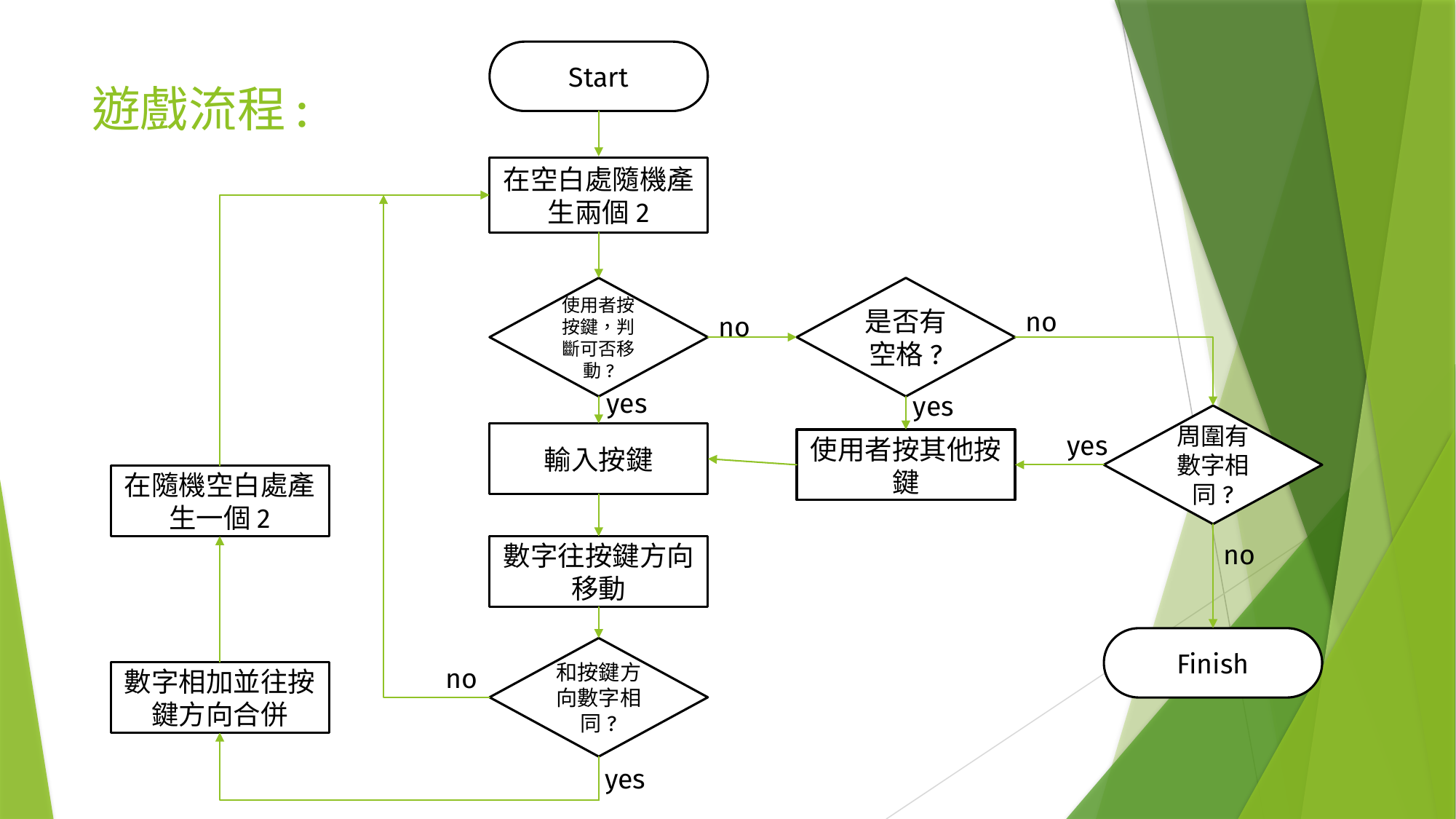

Start
# 遊戲流程:
在空白處隨機產生兩個2
是否有空格?
使用者按按鍵，判斷可否移動?
no
no
yes
yes
周圍有數字相同?
yes
輸入按鍵
使用者按其他按鍵
在隨機空白處產生一個2
no
數字往按鍵方向移動
Finish
和按鍵方向數字相同?
no
數字相加並往按鍵方向合併
yes